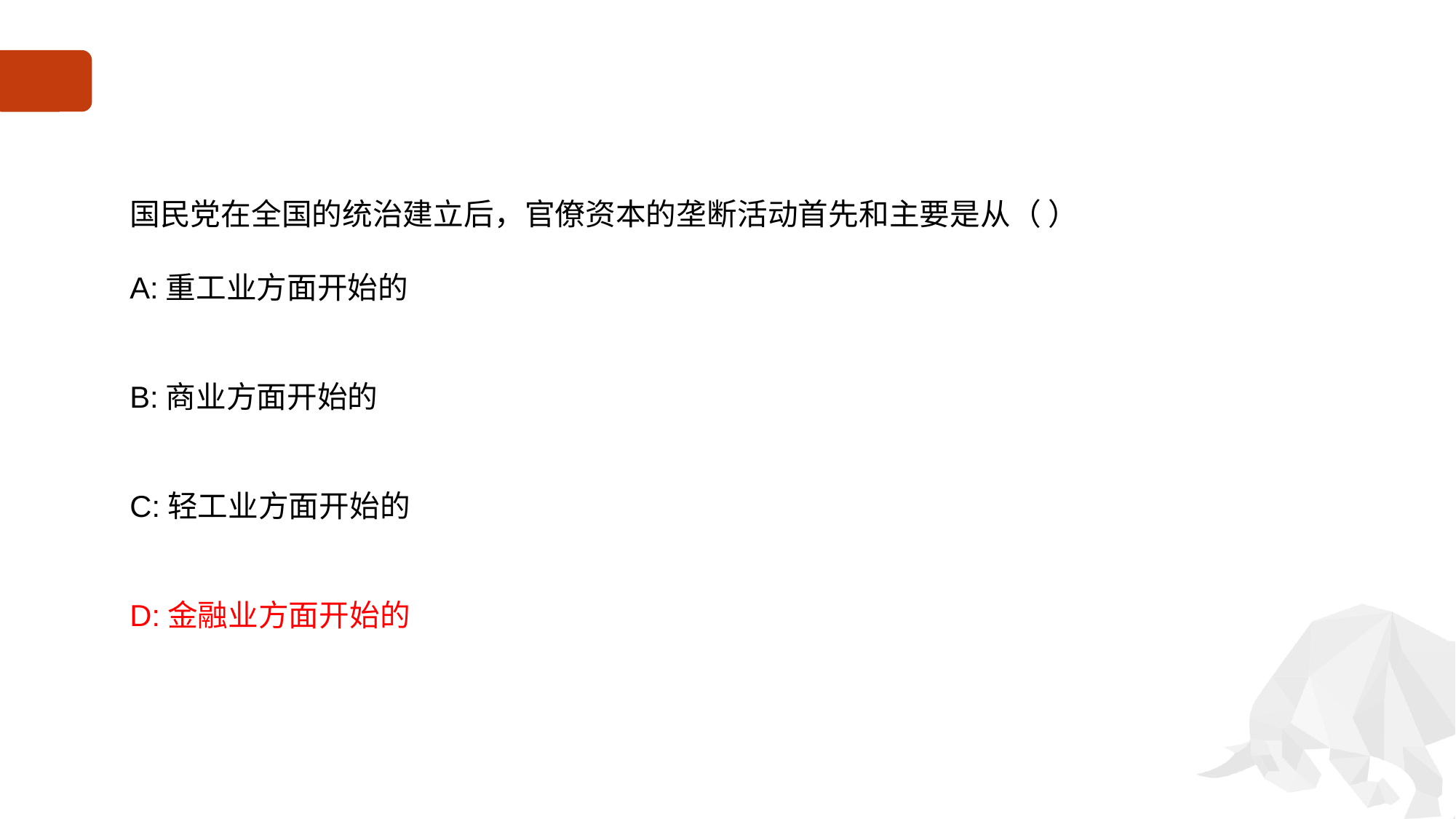

#
国民党在全国的统治建立后，官僚资本的垄断活动首先和主要是从（ ）

A:重工业方面开始的

B:商业方面开始的

C:轻工业方面开始的

D:金融业方面开始的